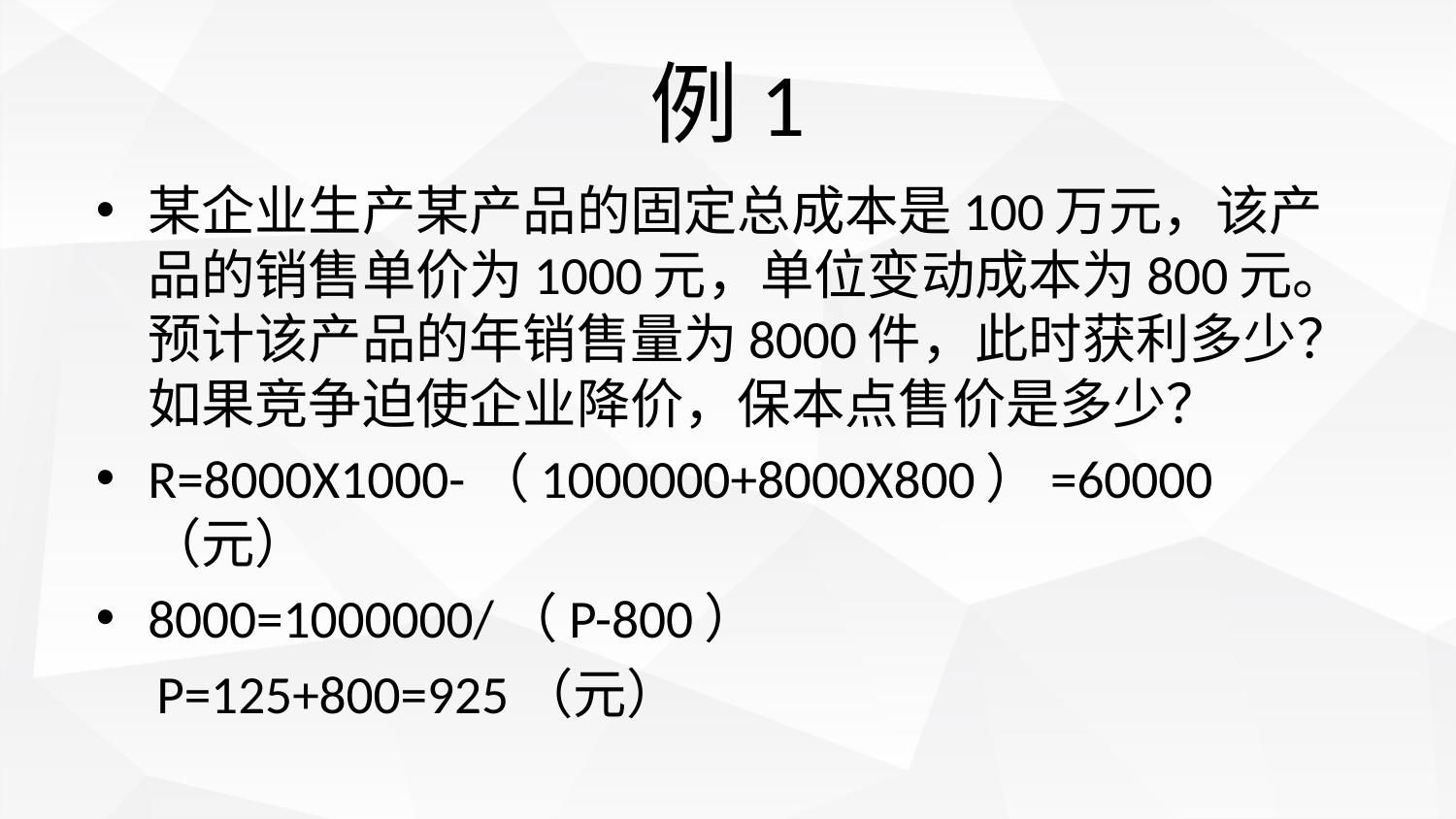

# 例1
某企业生产某产品的固定总成本是100万元，该产品的销售单价为1000元，单位变动成本为800元。预计该产品的年销售量为8000件，此时获利多少？如果竞争迫使企业降价，保本点售价是多少？
R=8000X1000-（1000000+8000X800）=60000（元）
8000=1000000/（P-800）
     P=125+800=925（元）